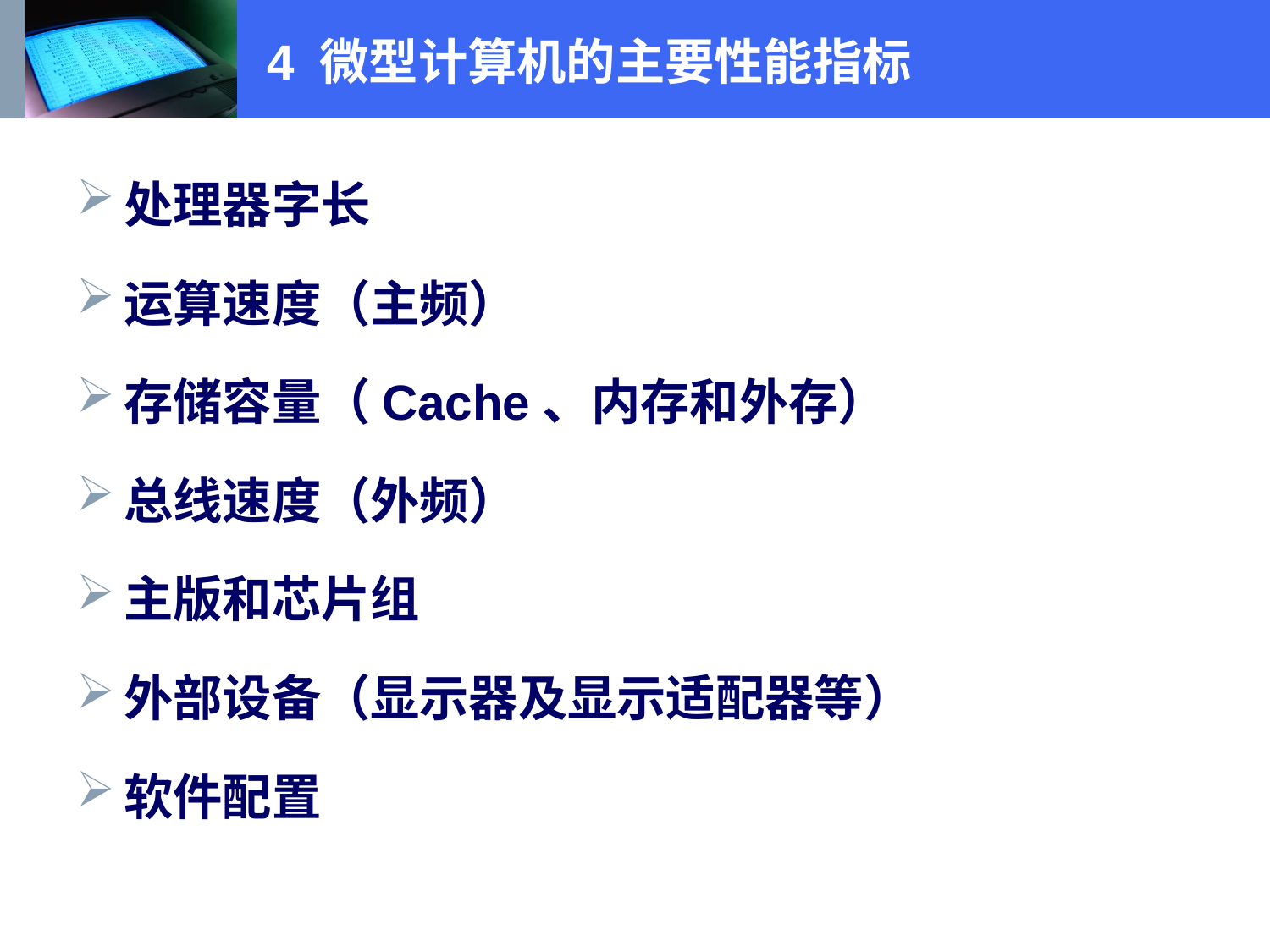

# 4 微型计算机的主要性能指标
处理器字长
运算速度（主频）
存储容量（Cache、内存和外存）
总线速度（外频）
主版和芯片组
外部设备（显示器及显示适配器等）
软件配置